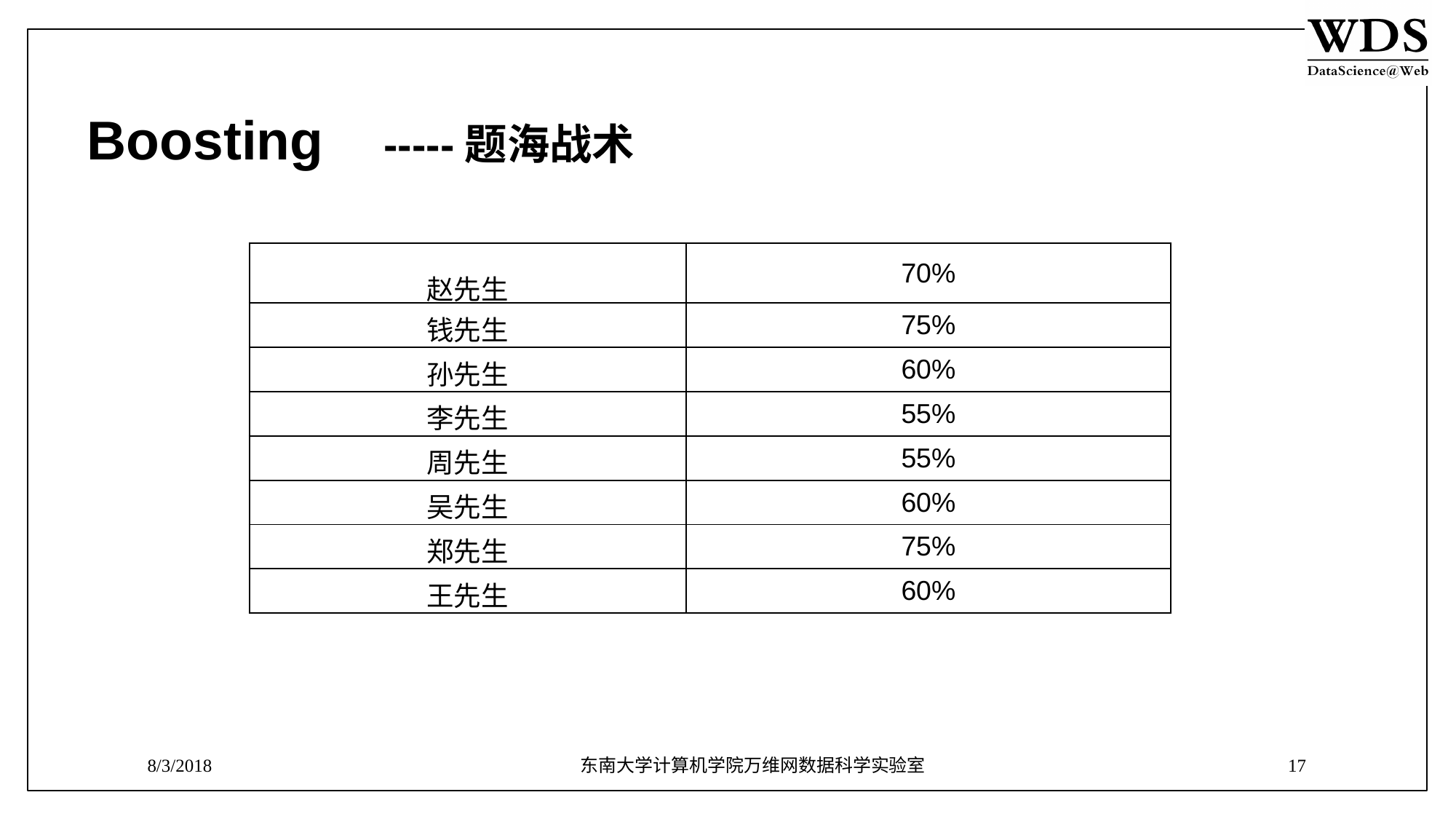

Boosting    -----题海战术

| 赵先生 | 70% |
| --- | --- |
| 钱先生 | 75% |
| 孙先生 | 60% |
| 李先生 | 55% |
| 周先生 | 55% |
| 吴先生 | 60% |
| 郑先生 | 75% |
| 王先生 | 60% |
8/3/2018
东南大学计算机学院万维网数据科学实验室
17